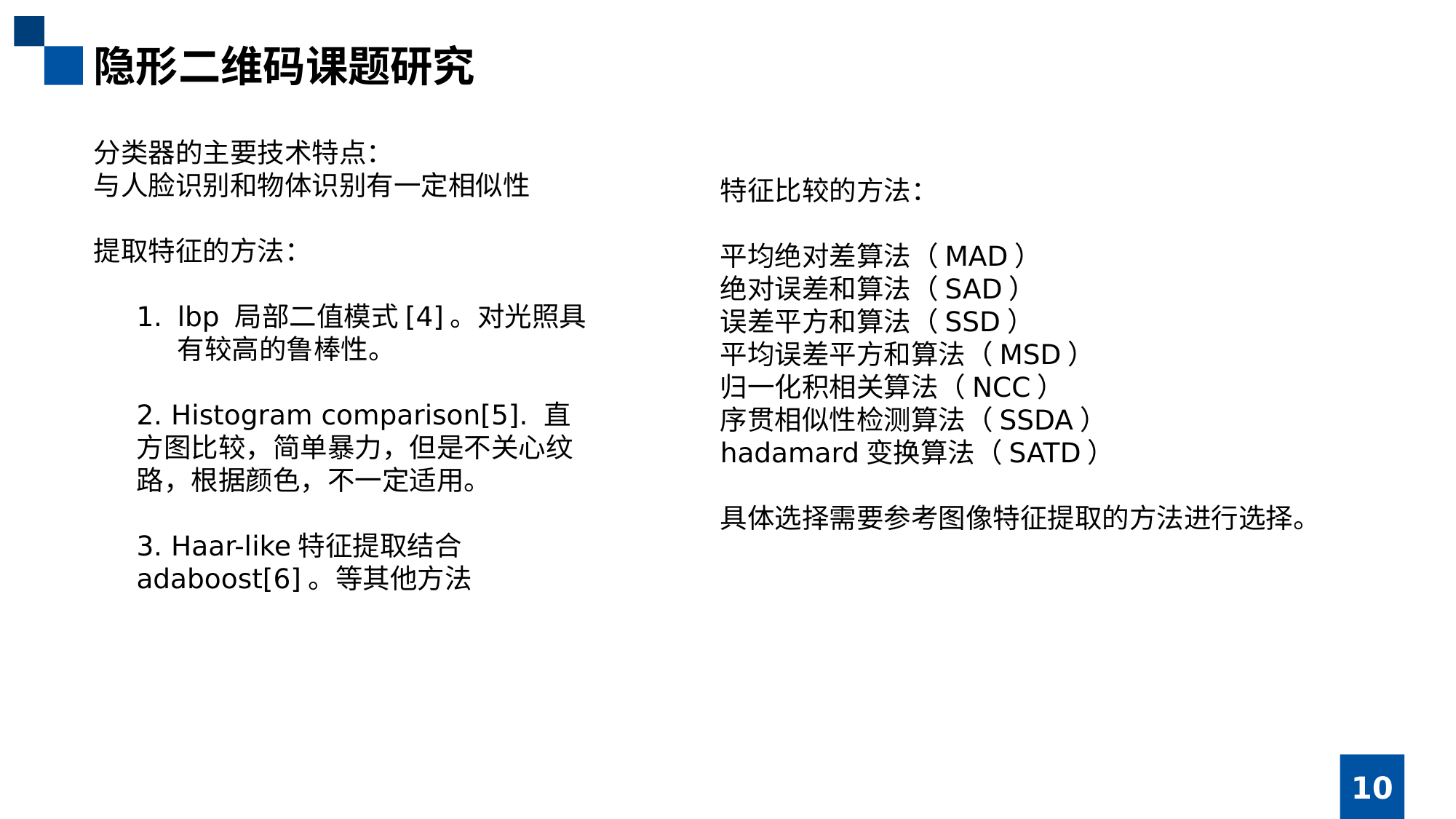

隐形二维码课题研究

Mobile crowdsensing
分类器的主要技术特点：
与人脸识别和物体识别有一定相似性

提取特征的方法：

特征比较的方法：

平均绝对差算法（MAD）
绝对误差和算法（SAD）
误差平方和算法（SSD）
平均误差平方和算法（MSD）
归一化积相关算法（NCC）
序贯相似性检测算法（SSDA）
hadamard变换算法（SATD）

具体选择需要参考图像特征提取的方法进行选择。

lbp 局部二值模式[4]。对光照具有较高的鲁棒性。

2. Histogram comparison[5]. 直方图比较，简单暴力，但是不关心纹路，根据颜色，不一定适用。

3. Haar-like特征提取结合adaboost[6]。等其他方法

10